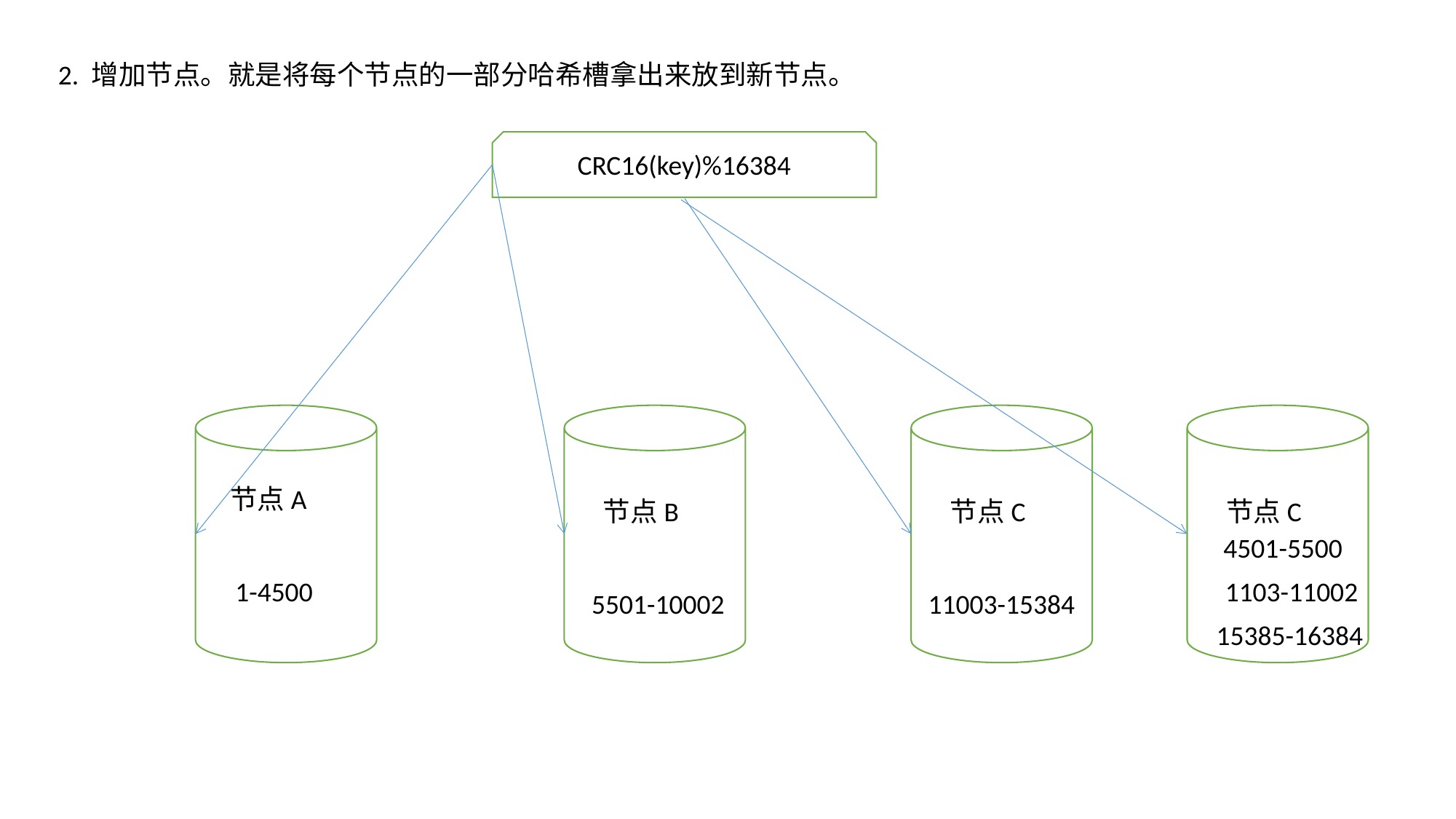

2. 增加节点。就是将每个节点的一部分哈希槽拿出来放到新节点。

CRC16(key)%16384

节点A
1-4500

节点B
5501-10002

节点C
11003-15384

节点C
1103-11002
4501-5500
15385-16384